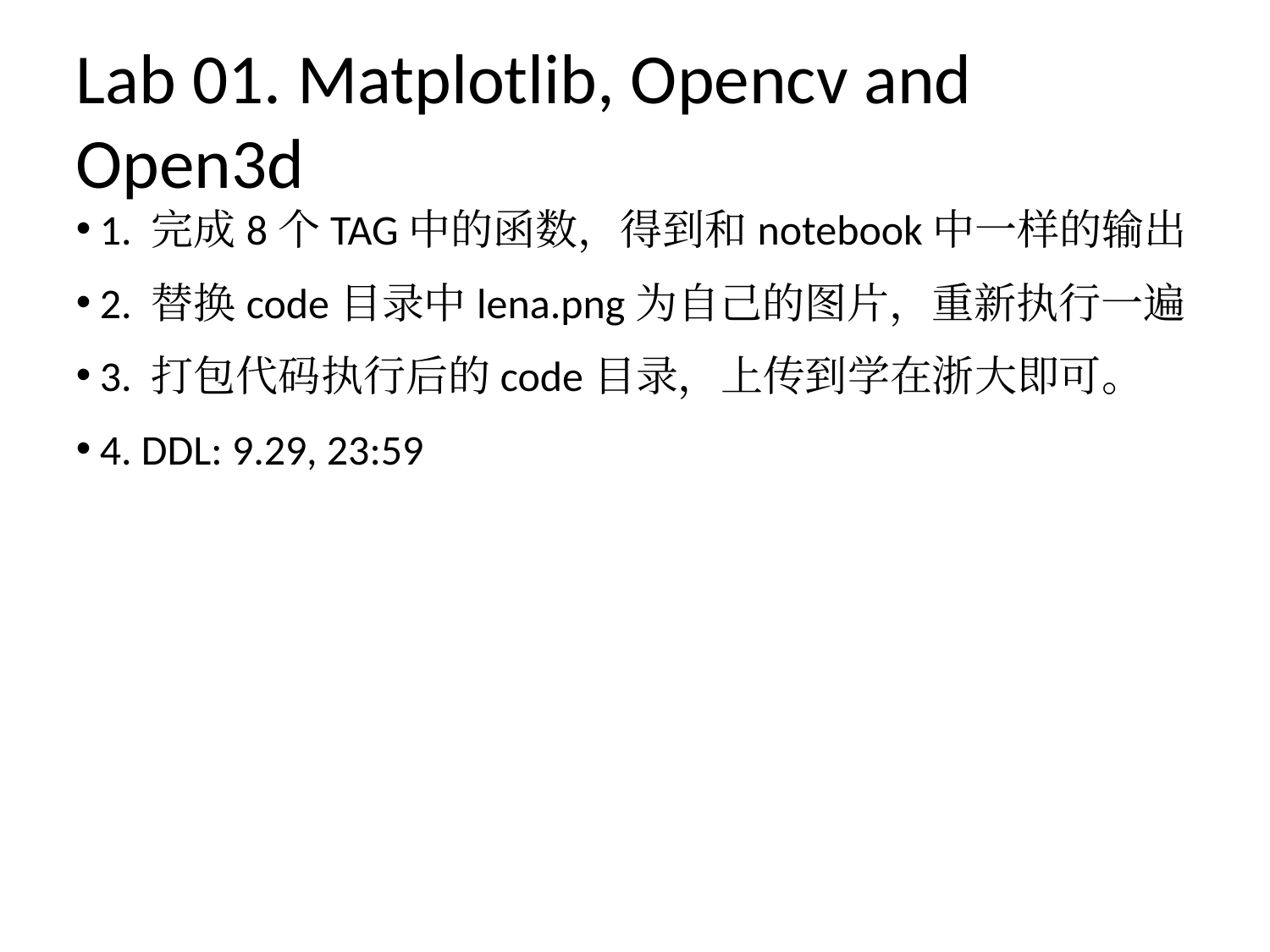

Lab 01. Matplotlib, Opencv and Open3d
1. 完成8个TAG中的函数，得到和notebook中一样的输出
2. 替换code目录中lena.png为自己的图片，重新执行一遍
3. 打包代码执行后的code目录，上传到学在浙大即可。
4. DDL: 9.29, 23:59